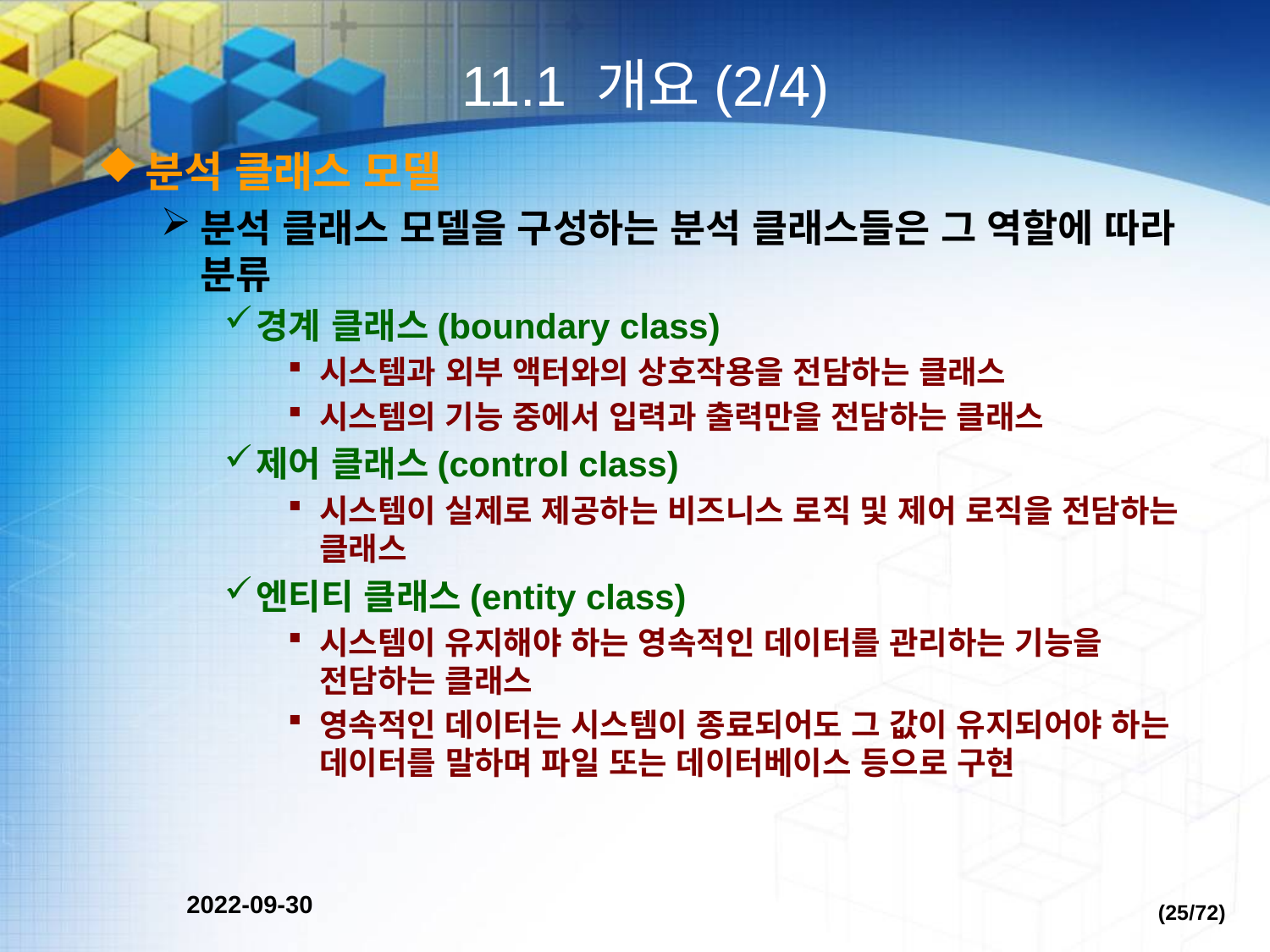

# 11.1 개요(2/4)
분석 클래스 모델
분석 클래스 모델을 구성하는 분석 클래스들은 그 역할에 따라 분류
경계 클래스(boundary class)
시스템과 외부 액터와의 상호작용을 전담하는 클래스
시스템의 기능 중에서 입력과 출력만을 전담하는 클래스
제어 클래스(control class)
시스템이 실제로 제공하는 비즈니스 로직 및 제어 로직을 전담하는 클래스
엔티티 클래스(entity class)
시스템이 유지해야 하는 영속적인 데이터를 관리하는 기능을 전담하는 클래스
영속적인 데이터는 시스템이 종료되어도 그 값이 유지되어야 하는 데이터를 말하며 파일 또는 데이터베이스 등으로 구현
(25/72)
2022-09-30